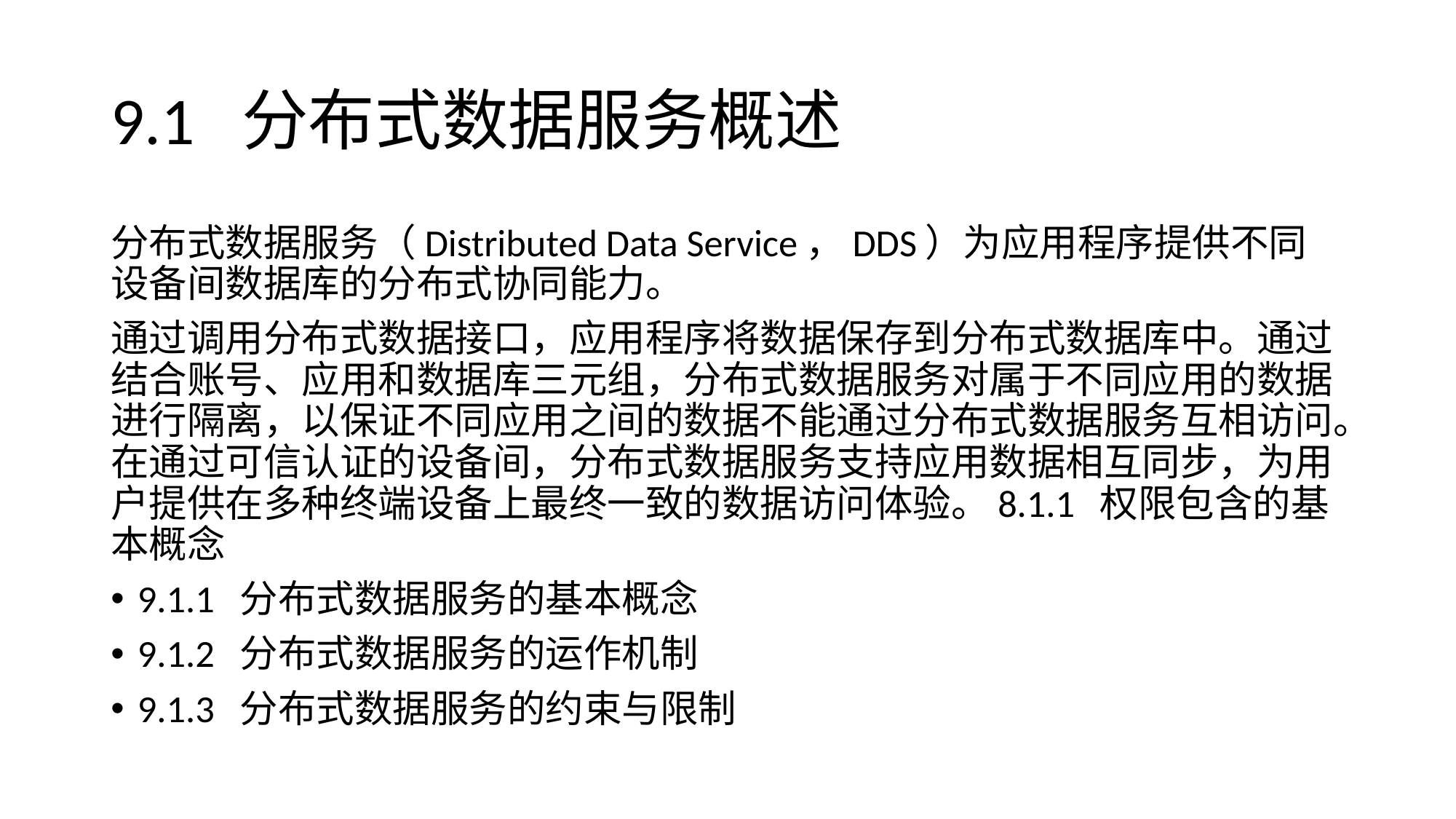

# 9.1  分布式数据服务概述
分布式数据服务（Distributed Data Service，DDS）为应用程序提供不同设备间数据库的分布式协同能力。
通过调用分布式数据接口，应用程序将数据保存到分布式数据库中。通过结合账号、应用和数据库三元组，分布式数据服务对属于不同应用的数据进行隔离，以保证不同应用之间的数据不能通过分布式数据服务互相访问。在通过可信认证的设备间，分布式数据服务支持应用数据相互同步，为用户提供在多种终端设备上最终一致的数据访问体验。8.1.1  权限包含的基本概念
9.1.1  分布式数据服务的基本概念
9.1.2  分布式数据服务的运作机制
9.1.3  分布式数据服务的约束与限制